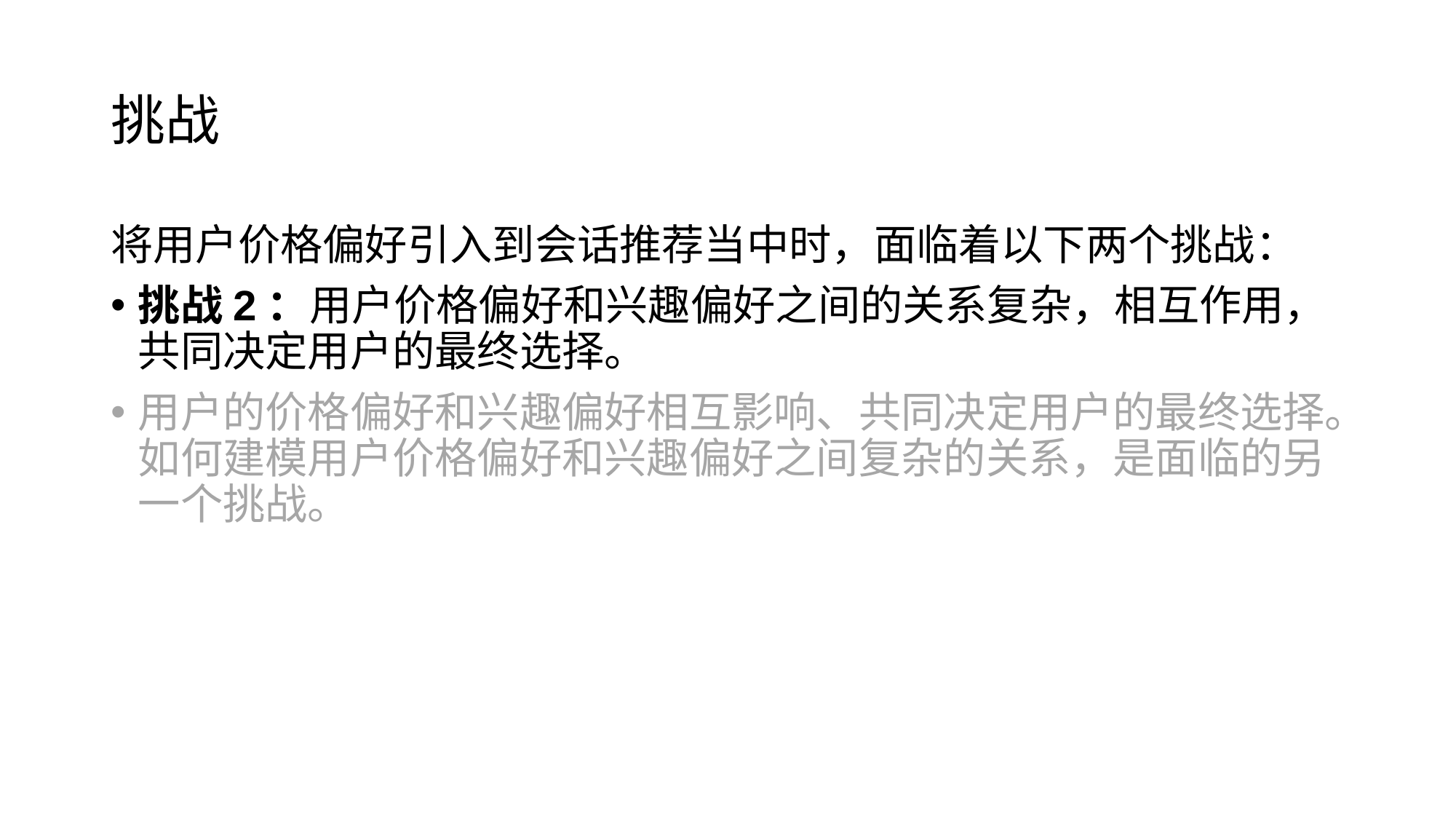

# 挑战
将用户价格偏好引入到会话推荐当中时，面临着以下两个挑战：
挑战2：用户价格偏好和兴趣偏好之间的关系复杂，相互作用，共同决定用户的最终选择。
用户的价格偏好和兴趣偏好相互影响、共同决定用户的最终选择。如何建模用户价格偏好和兴趣偏好之间复杂的关系，是面临的另一个挑战。